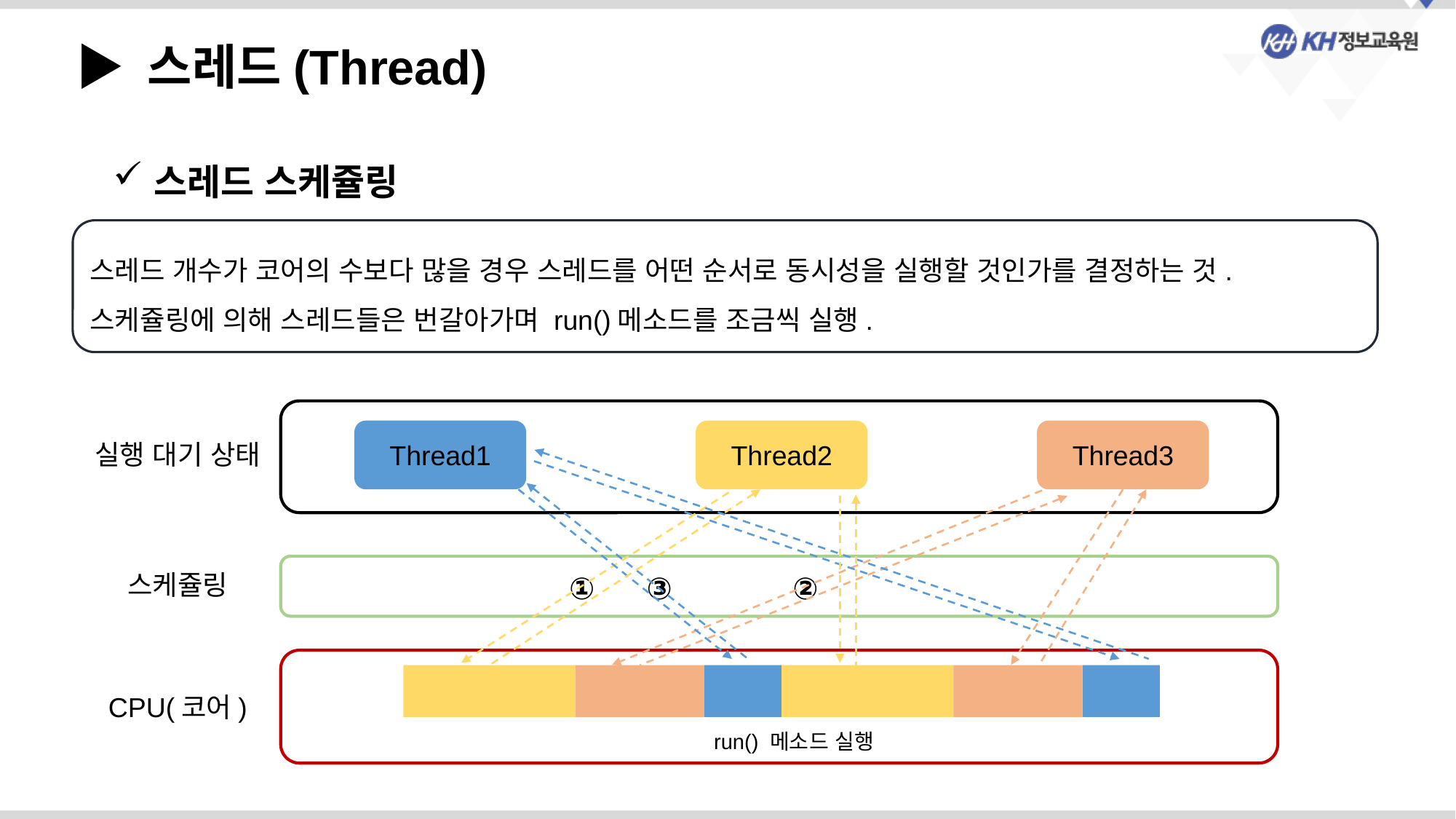

▶ 스레드(Thread)
스레드 스케쥴링
스레드 개수가 코어의 수보다 많을 경우 스레드를 어떤 순서로 동시성을 실행할 것인가를 결정하는 것.
스케쥴링에 의해 스레드들은 번갈아가며 run()메소드를 조금씩 실행.

Thread1
Thread2
Thread3
실행 대기 상태

스케쥴링
①
③
②

CPU(코어)
run() 메소드 실행